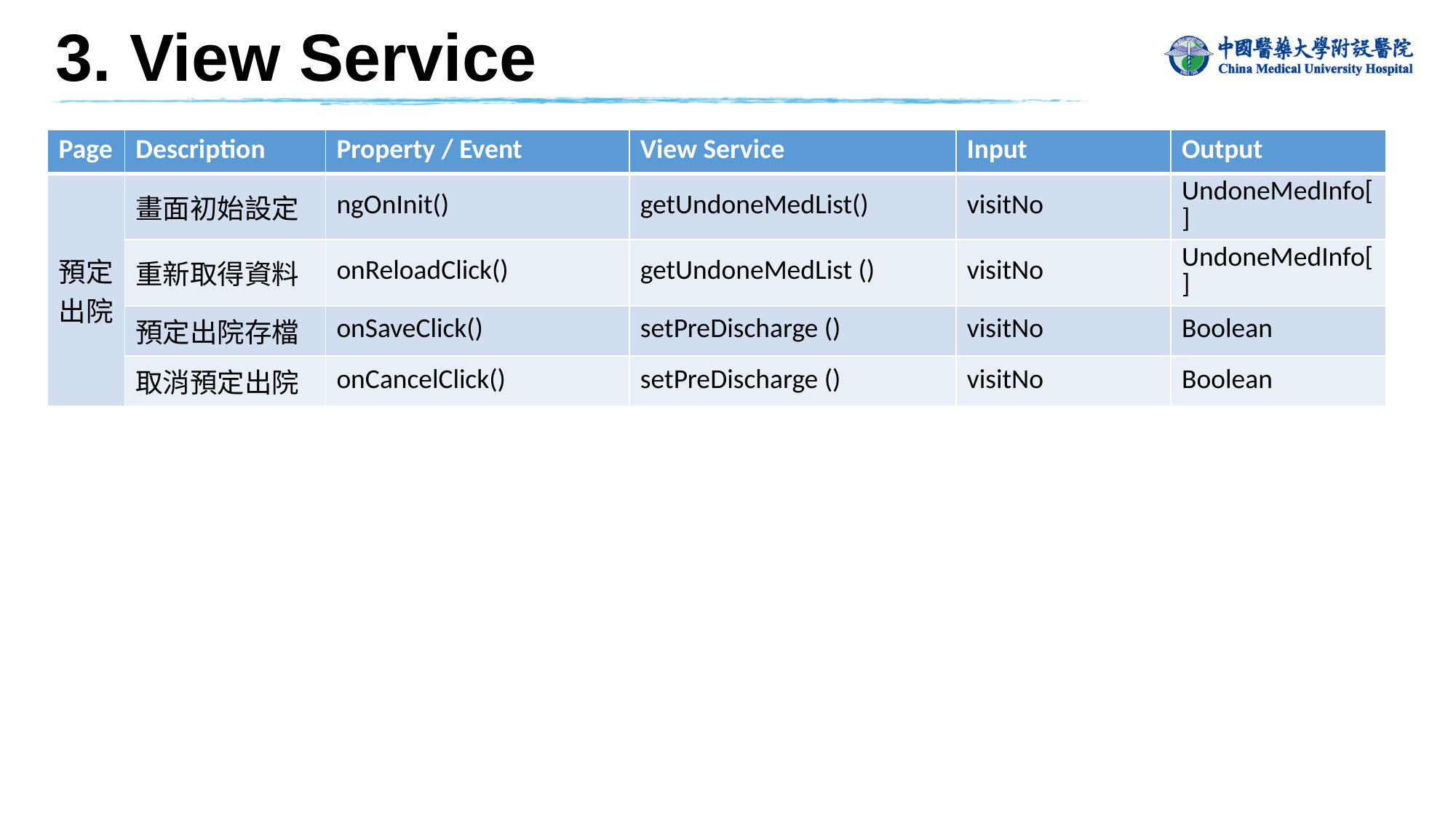

3. View Service
| Page | Description | Property / Event | View Service | Input | Output |
| --- | --- | --- | --- | --- | --- |
| 預定出院 | 畫面初始設定 | ngOnInit() | getUndoneMedList() | visitNo | UndoneMedInfo[] |
|  | 重新取得資料 | onReloadClick() | getUndoneMedList () | visitNo | UndoneMedInfo[] |
|  | 預定出院存檔 | onSaveClick() | setPreDischarge () | visitNo | Boolean |
|  | 取消預定出院 | onCancelClick() | setPreDischarge () | visitNo | Boolean |